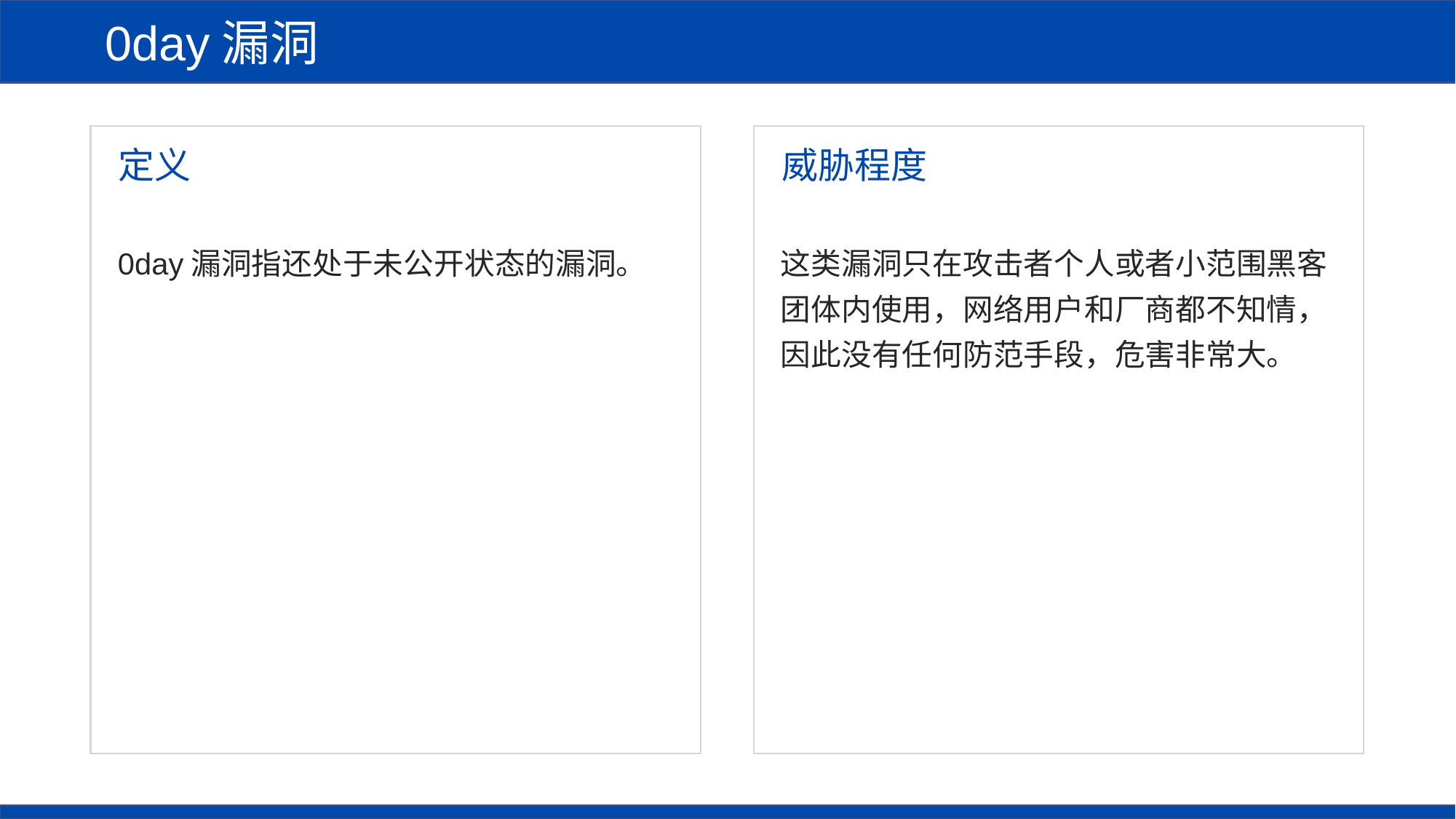

0day漏洞

定义
威胁程度
0day漏洞指还处于未公开状态的漏洞。
这类漏洞只在攻击者个人或者小范围黑客团体内使用，网络用户和厂商都不知情，因此没有任何防范手段，危害非常大。